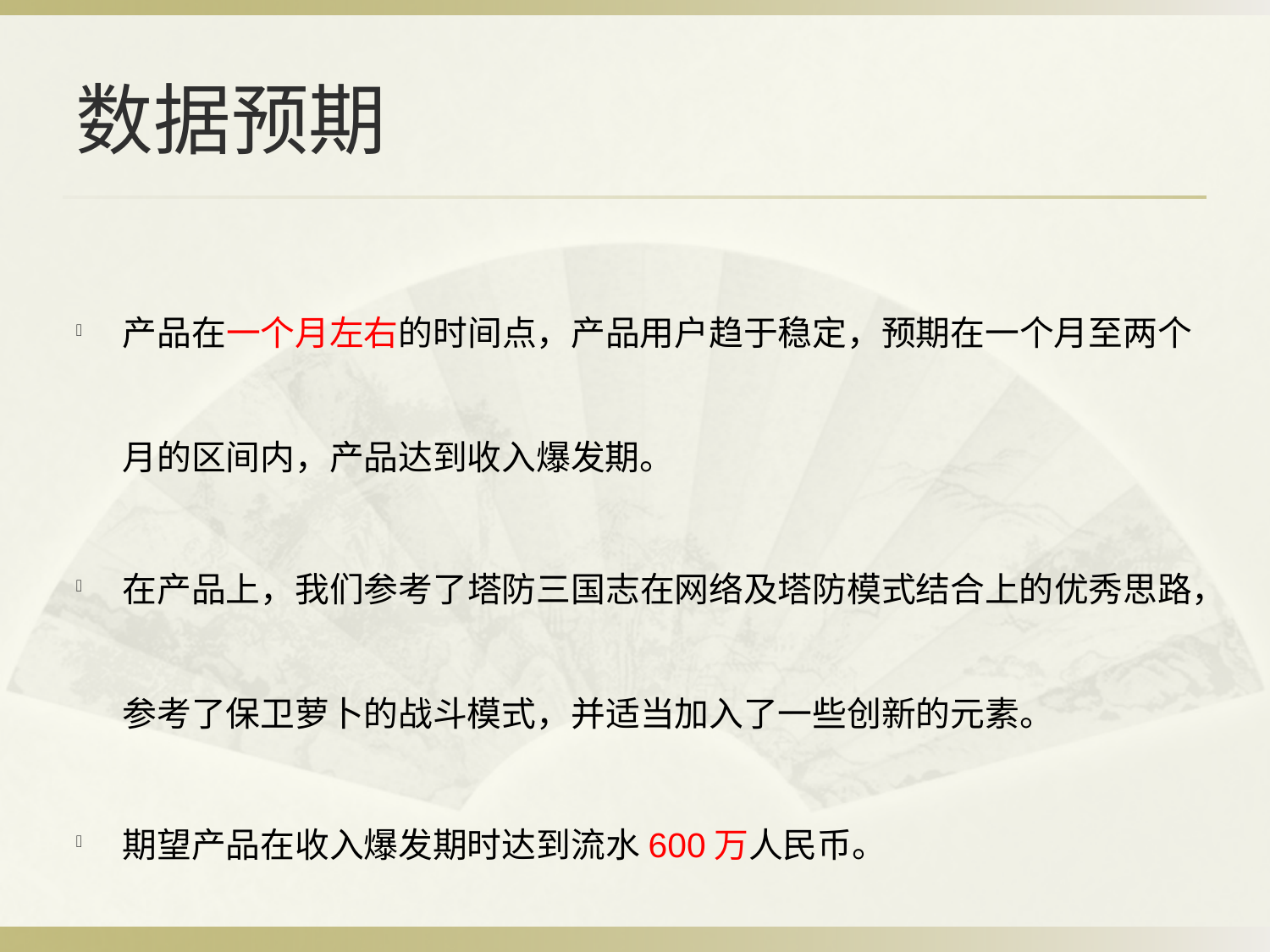

# 数据预期
产品在一个月左右的时间点，产品用户趋于稳定，预期在一个月至两个月的区间内，产品达到收入爆发期。
在产品上，我们参考了塔防三国志在网络及塔防模式结合上的优秀思路，参考了保卫萝卜的战斗模式，并适当加入了一些创新的元素。
期望产品在收入爆发期时达到流水600万人民币。